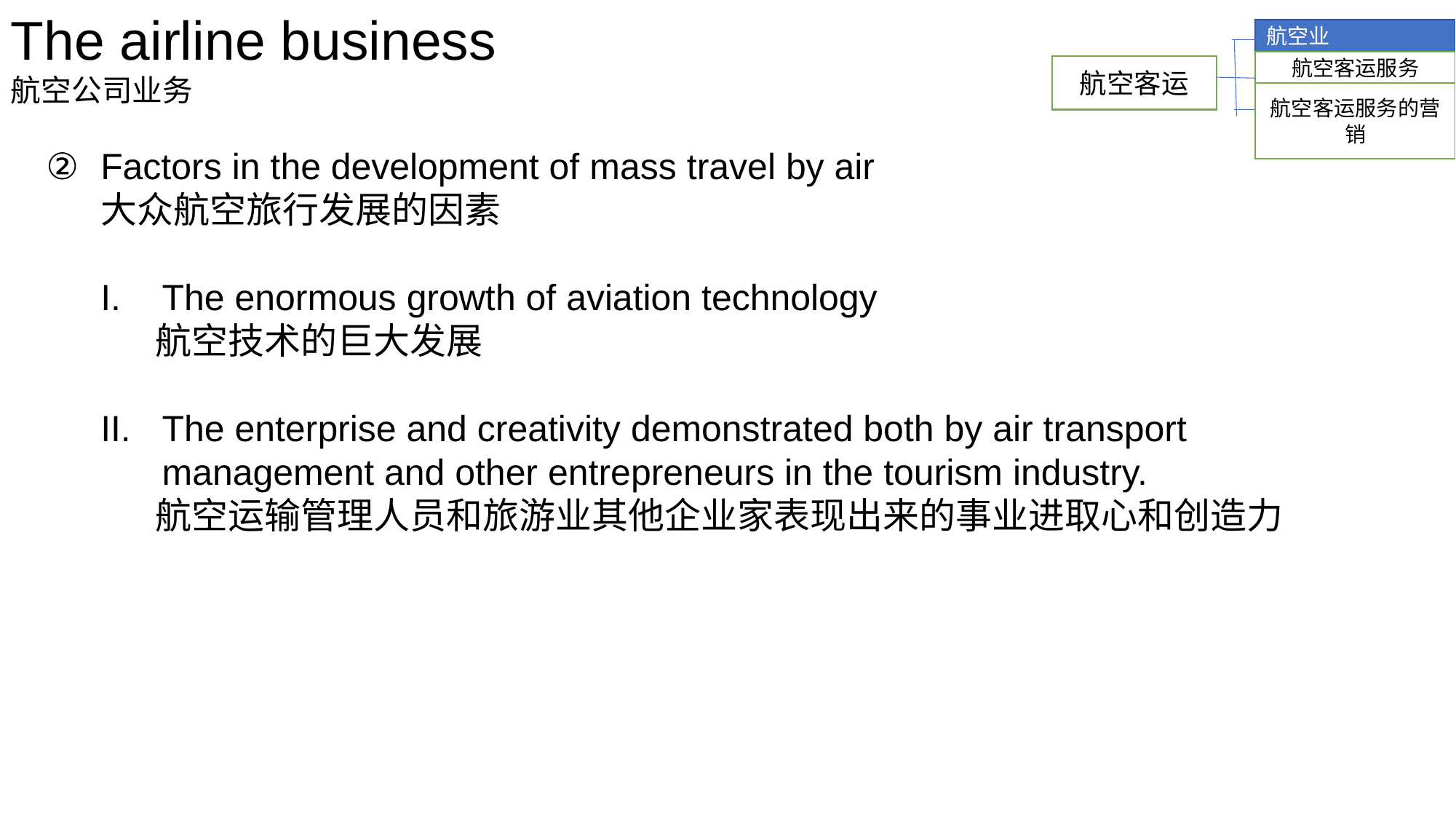

The airline business
航空公司业务
航空业
航空客运服务
航空客运
航空客运服务的营销
Factors in the development of mass travel by air
大众航空旅行发展的因素

The enormous growth of aviation technology
航空技术的巨大发展

The enterprise and creativity demonstrated both by air transport management and other entrepreneurs in the tourism industry.
航空运输管理人员和旅游业其他企业家表现出来的事业进取心和创造力